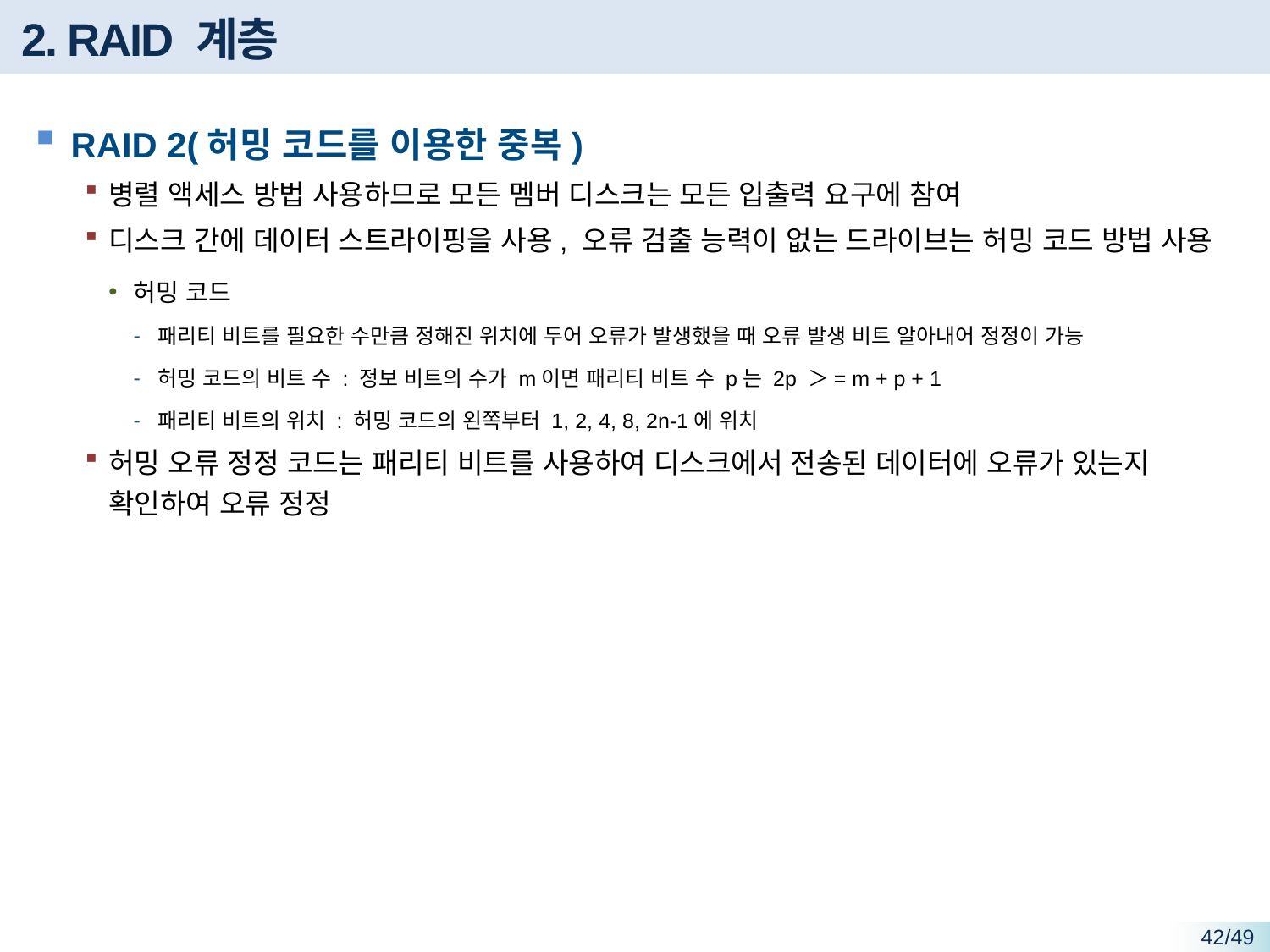

# 2. RAID 계층
RAID 2(허밍 코드를 이용한 중복)
병렬 액세스 방법 사용하므로 모든 멤버 디스크는 모든 입출력 요구에 참여
디스크 간에 데이터 스트라이핑을 사용, 오류 검출 능력이 없는 드라이브는 허밍 코드 방법 사용
허밍 코드
패리티 비트를 필요한 수만큼 정해진 위치에 두어 오류가 발생했을 때 오류 발생 비트 알아내어 정정이 가능
허밍 코드의 비트 수 : 정보 비트의 수가 m이면 패리티 비트 수 p는 2p ＞= m + p + 1
패리티 비트의 위치 : 허밍 코드의 왼쪽부터 1, 2, 4, 8, 2n-1에 위치
허밍 오류 정정 코드는 패리티 비트를 사용하여 디스크에서 전송된 데이터에 오류가 있는지 확인하여 오류 정정